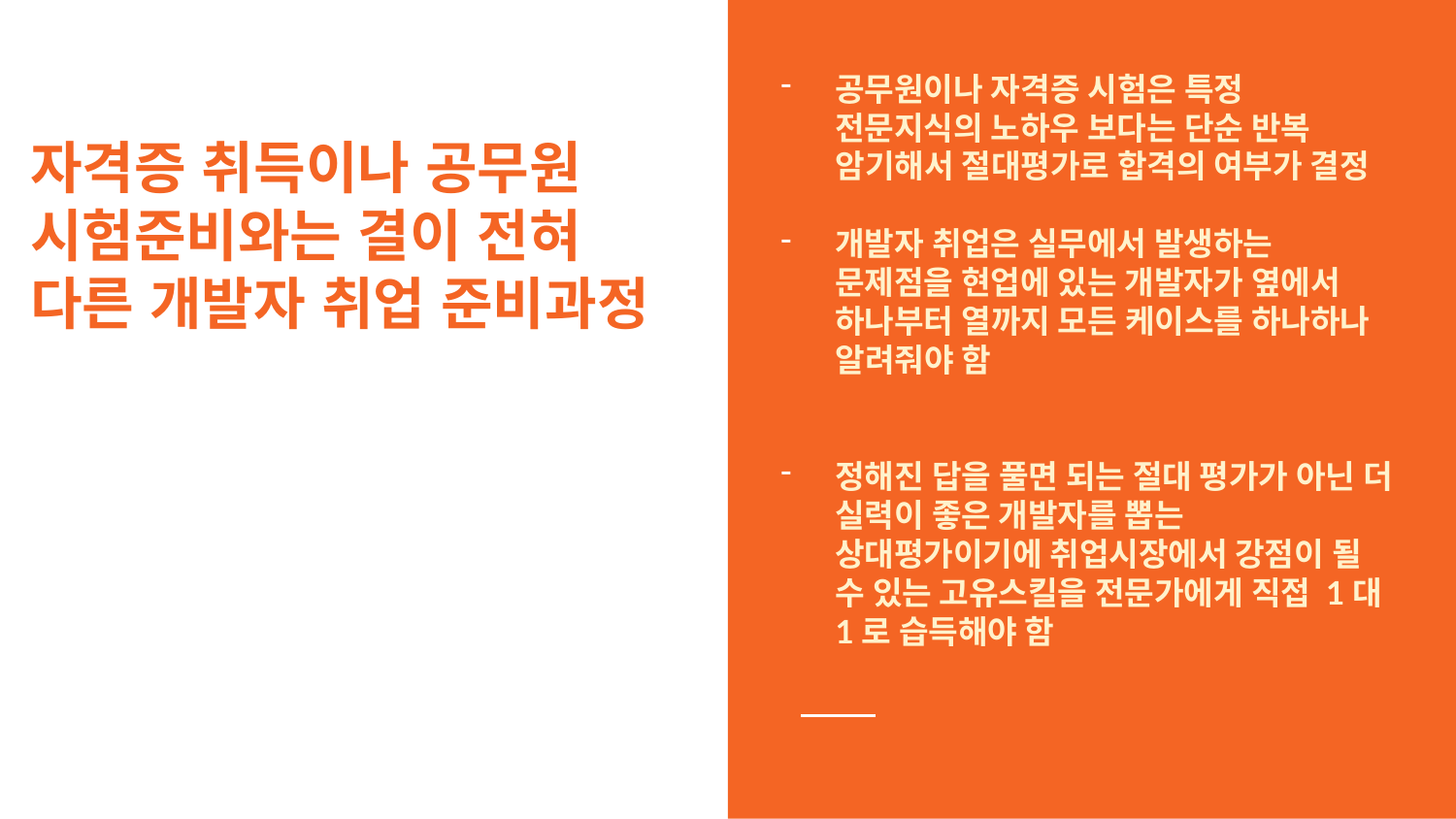

공무원이나 자격증 시험은 특정 전문지식의 노하우 보다는 단순 반복 암기해서 절대평가로 합격의 여부가 결정

개발자 취업은 실무에서 발생하는 문제점을 현업에 있는 개발자가 옆에서 하나부터 열까지 모든 케이스를 하나하나 알려줘야 함

정해진 답을 풀면 되는 절대 평가가 아닌 더 실력이 좋은 개발자를 뽑는 상대평가이기에 취업시장에서 강점이 될 수 있는 고유스킬을 전문가에게 직접 1대1로 습득해야 함
# 자격증 취득이나 공무원 시험준비와는 결이 전혀 다른 개발자 취업 준비과정